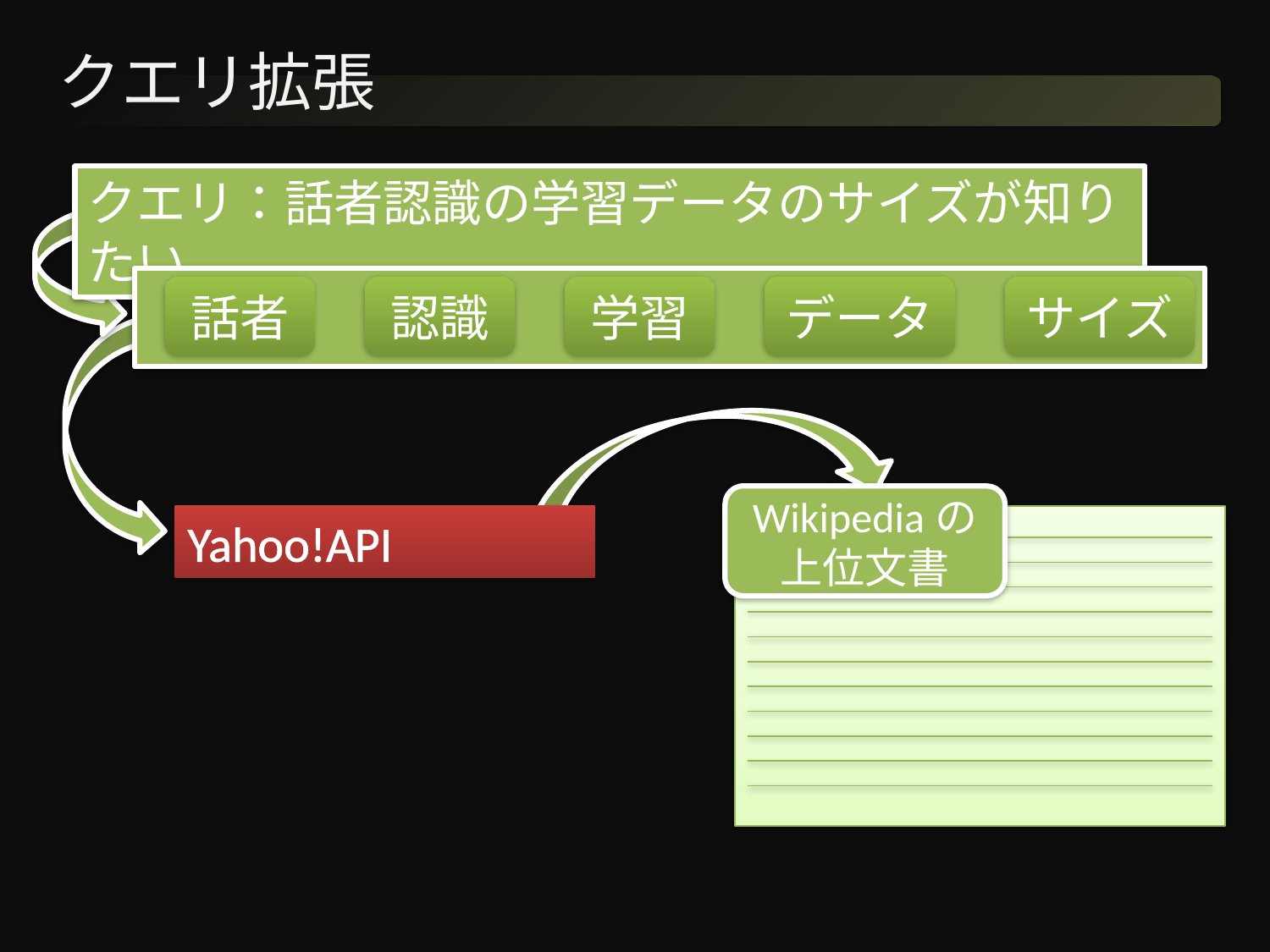

# クエリ拡張
クエリ：話者認識の学習データのサイズが知りたい

話者
認識
学習
データ
サイズ

Wikipediaの
上位文書
Yahoo!API